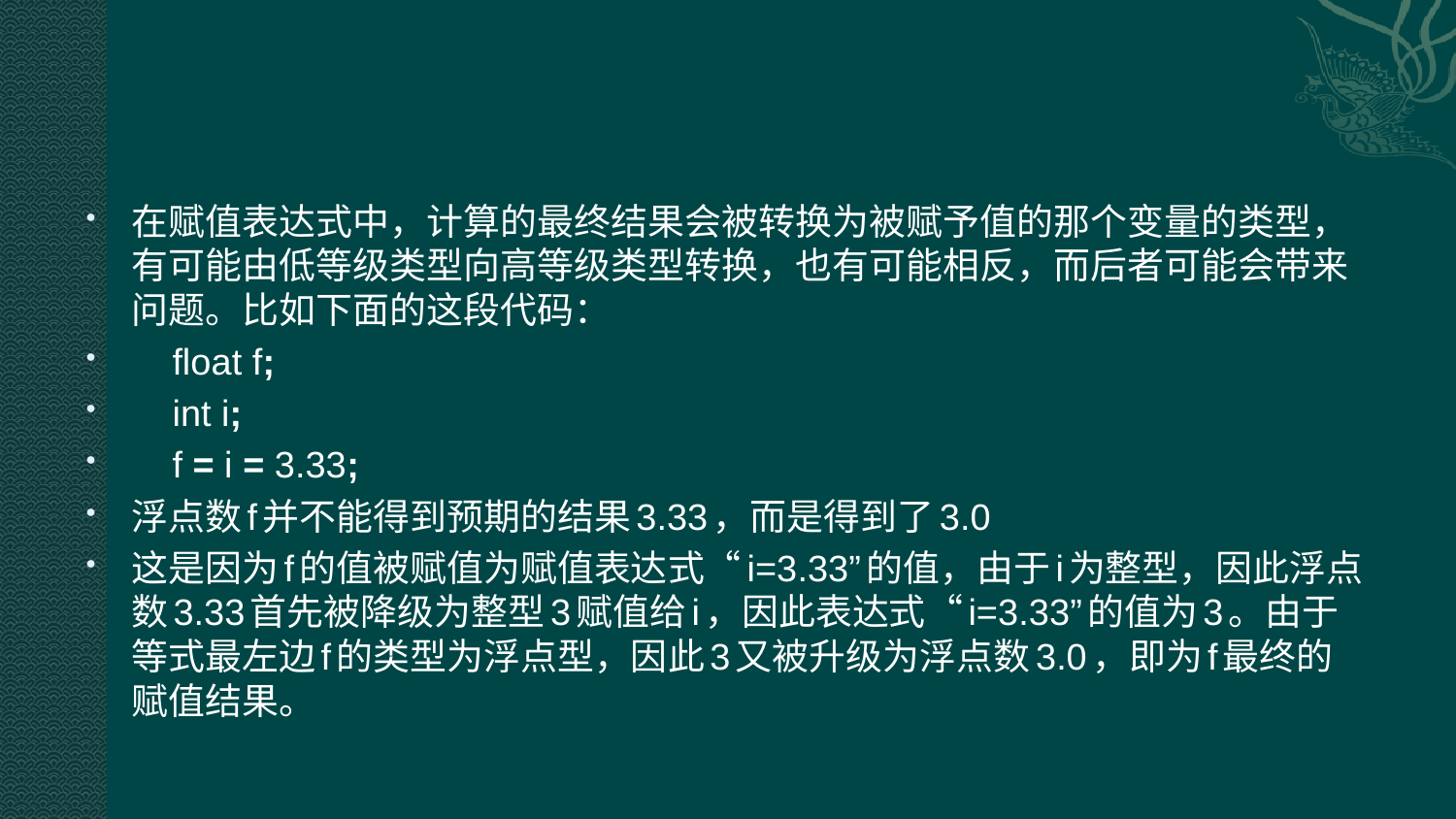

#
在赋值表达式中，计算的最终结果会被转换为被赋予值的那个变量的类型，有可能由低等级类型向高等级类型转换，也有可能相反，而后者可能会带来问题。比如下面的这段代码：
    float f;
    int i;
    f = i = 3.33;
浮点数f并不能得到预期的结果3.33，而是得到了3.0
这是因为f的值被赋值为赋值表达式“i=3.33”的值，由于i为整型，因此浮点数3.33首先被降级为整型3赋值给i，因此表达式“i=3.33”的值为3。由于等式最左边f的类型为浮点型，因此3又被升级为浮点数3.0，即为f最终的赋值结果。